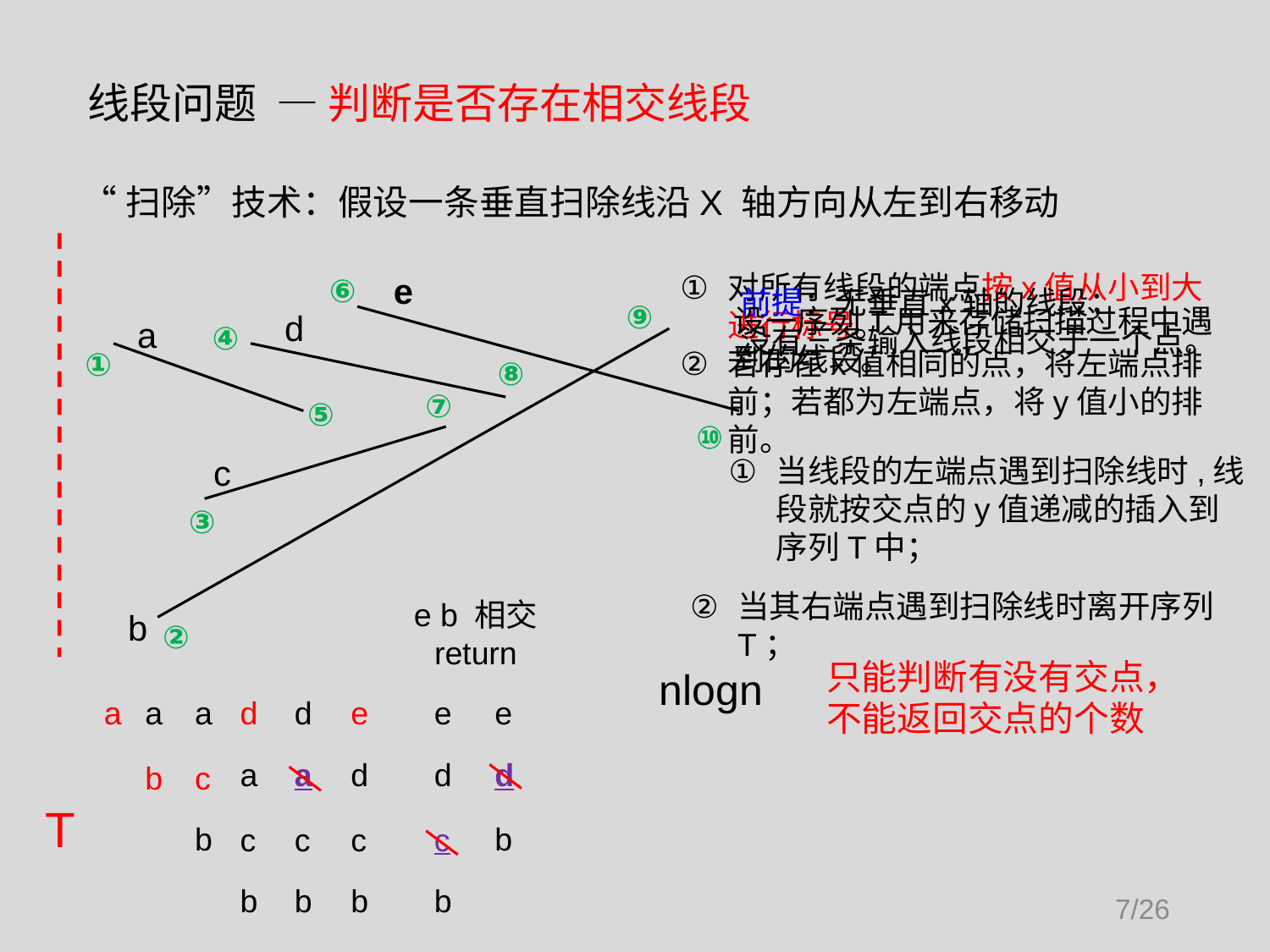

线段问题  — 判断是否存在相交线段
“扫除”技术：假设一条垂直扫除线沿X 轴方向从左到右移动
对所有线段的端点按x值从小到大进行标号。
若存在x值相同的点，将左端点排前；若都为左端点，将y值小的排前。
e
d
a
c
b
⑥
⑨
④
①
⑧
⑦
⑤
⑩
③
②
前提：无垂直x轴的线段；
没有三条输入线段相交于一个点。
设一序列T用来存储扫描过程中遇到的线段。
当线段的左端点遇到扫除线时,线段就按交点的y值递减的插入到序列T中；
当其右端点遇到扫除线时离开序列T；
e b 相交 return
只能判断有没有交点，不能返回交点的个数
nlogn
a
a
b
a
c
b
d
a
c
b
d
a
c
b
e
d
c
b
e
d
c
b
e
d
b
T
7/26